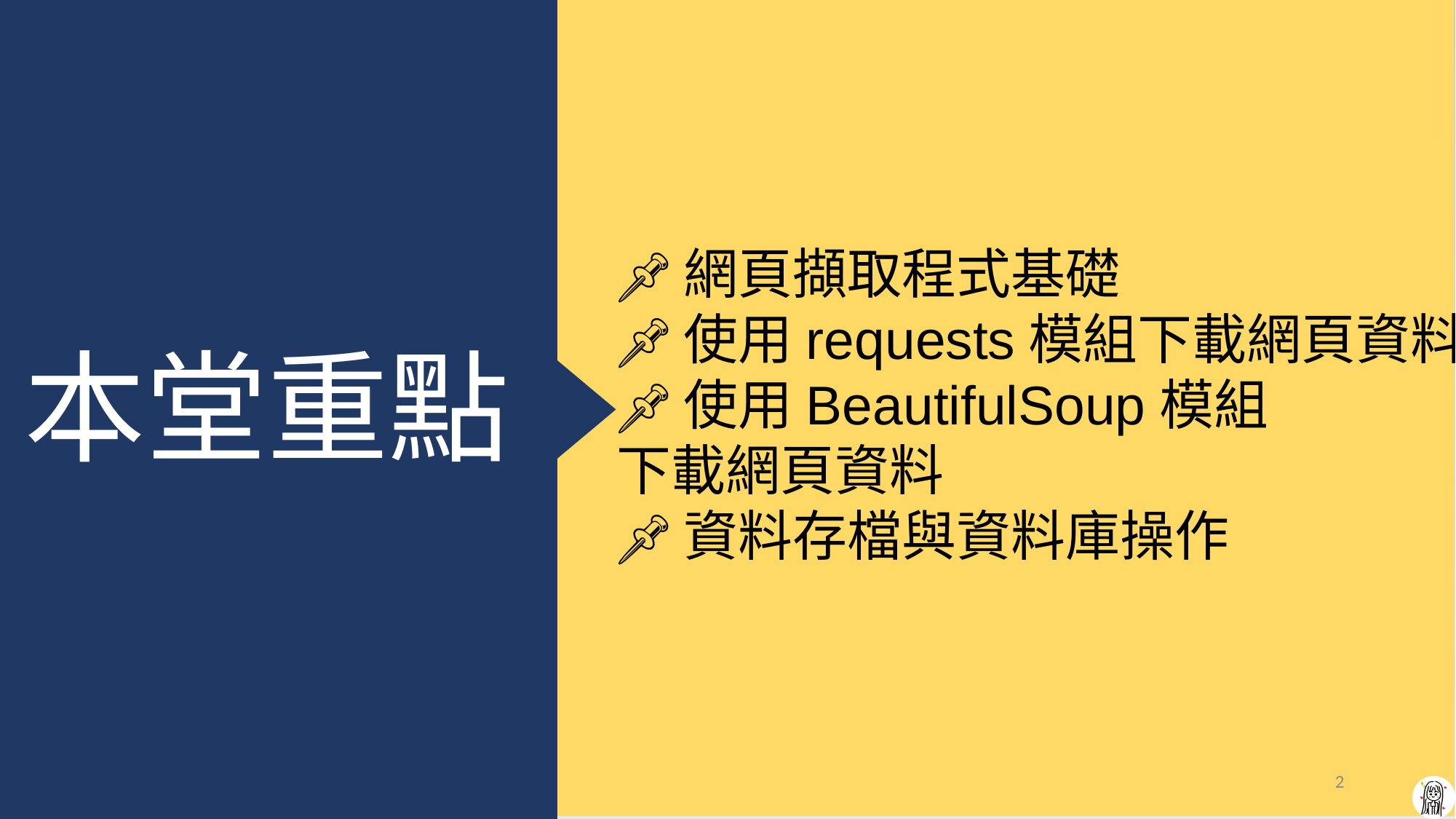

📌網頁擷取程式基礎
📌使用requests模組下載網頁資料
📌使用BeautifulSoup模組
下載網頁資料
📌資料存檔與資料庫操作
2